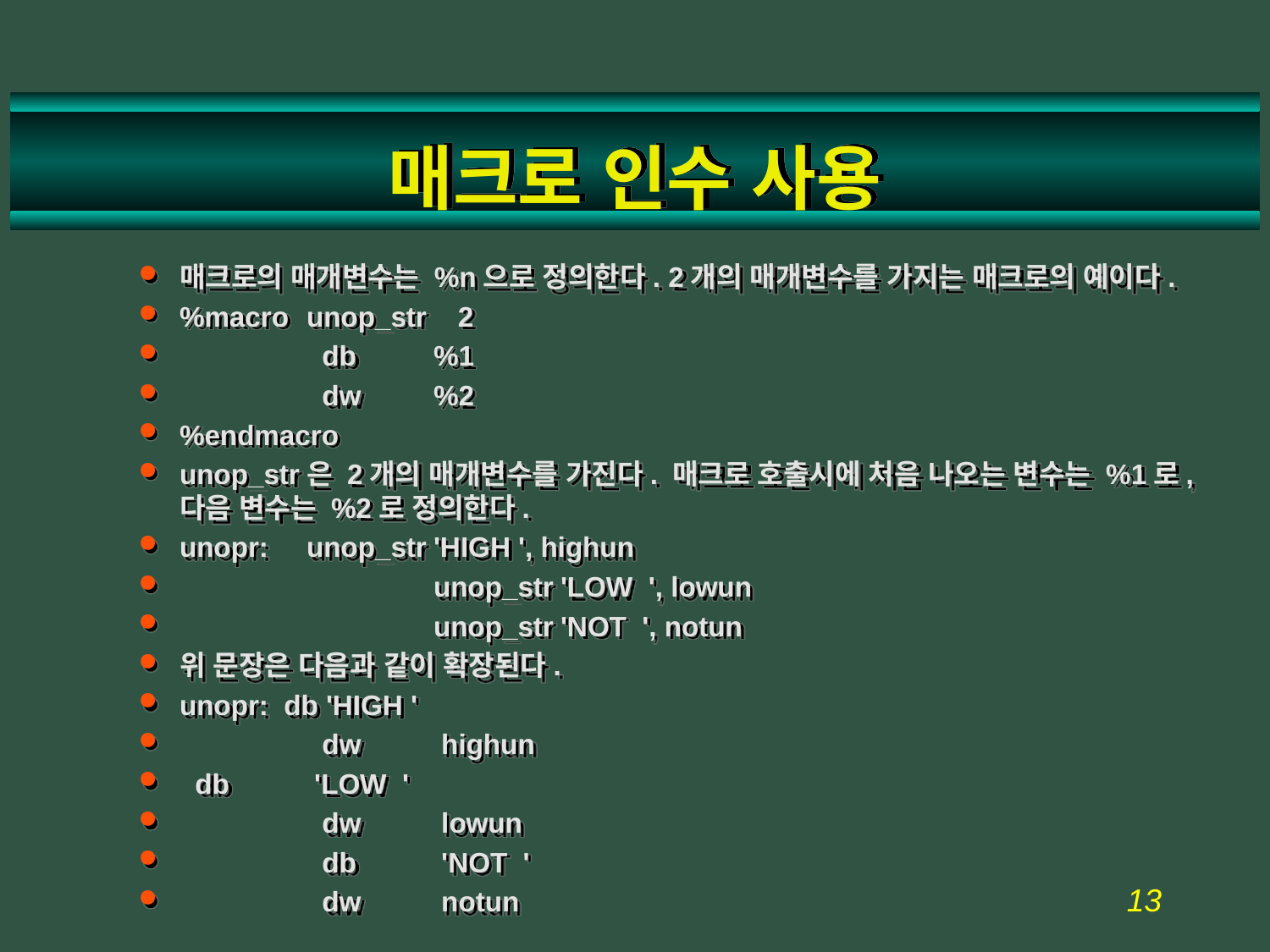

# 매크로 인수 사용
매크로의 매개변수는 %n으로 정의한다. 2개의 매개변수를 가지는 매크로의 예이다.
%macro	unop_str    2
	  db	%1
	  dw	%2
%endmacro
unop_str은 2개의 매개변수를 가진다. 매크로 호출시에 처음 나오는 변수는 %1로, 다음 변수는 %2로 정의한다.
unopr:	unop_str	'HIGH ', highun
		unop_str	'LOW  ', lowun
		unop_str	'NOT  ', notun
위 문장은 다음과 같이 확장된다.
unopr:  db 'HIGH '
	  dw	 highun
  db	 'LOW  '
	  dw	 lowun
	  db	 'NOT  '
	  dw	 notun
13